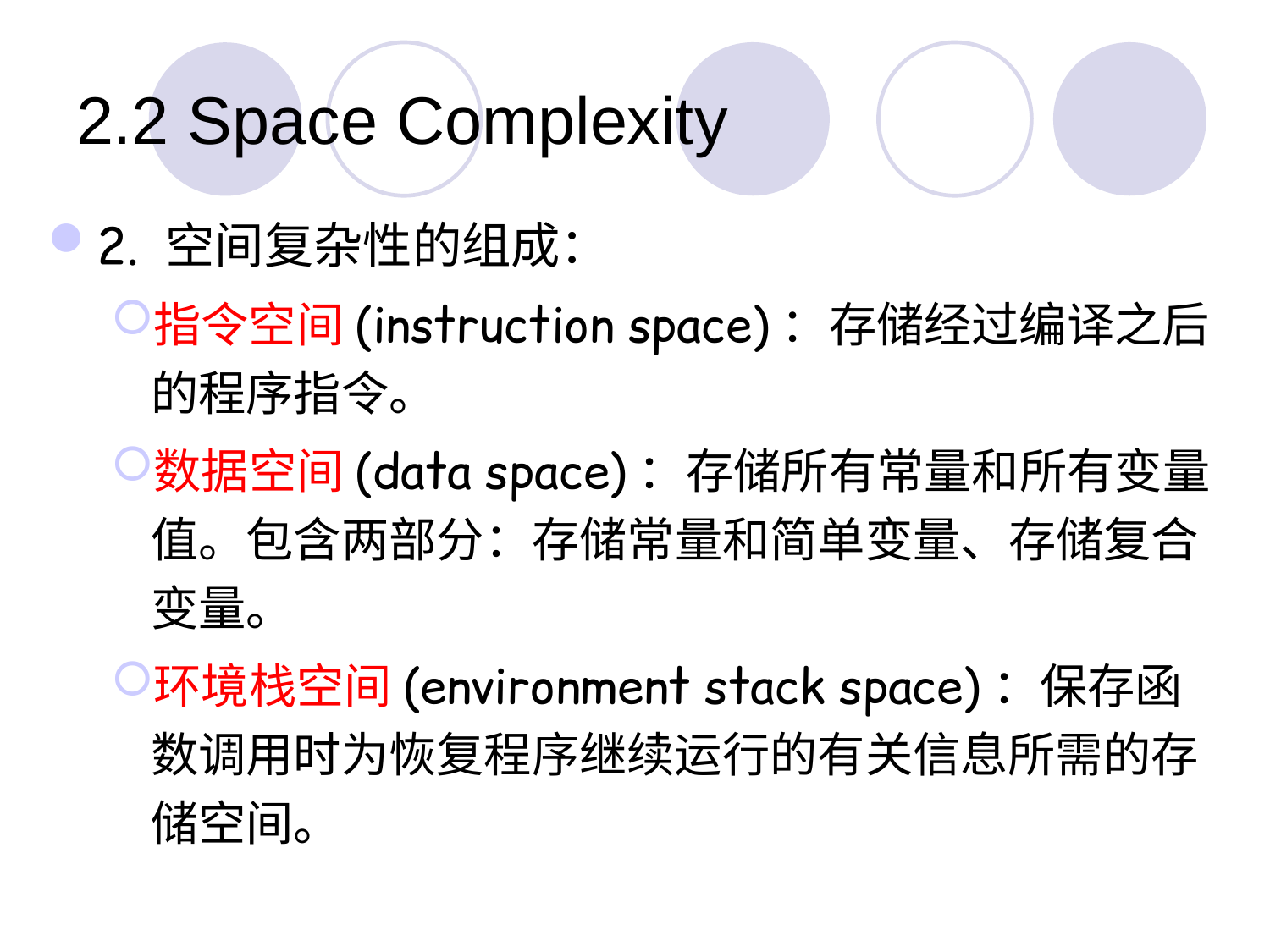

# 2.2 Space Complexity
2. 空间复杂性的组成：
指令空间(instruction space)：存储经过编译之后的程序指令。
数据空间(data space)：存储所有常量和所有变量值。包含两部分：存储常量和简单变量、存储复合变量。
环境栈空间(environment stack space)：保存函数调用时为恢复程序继续运行的有关信息所需的存储空间。

13